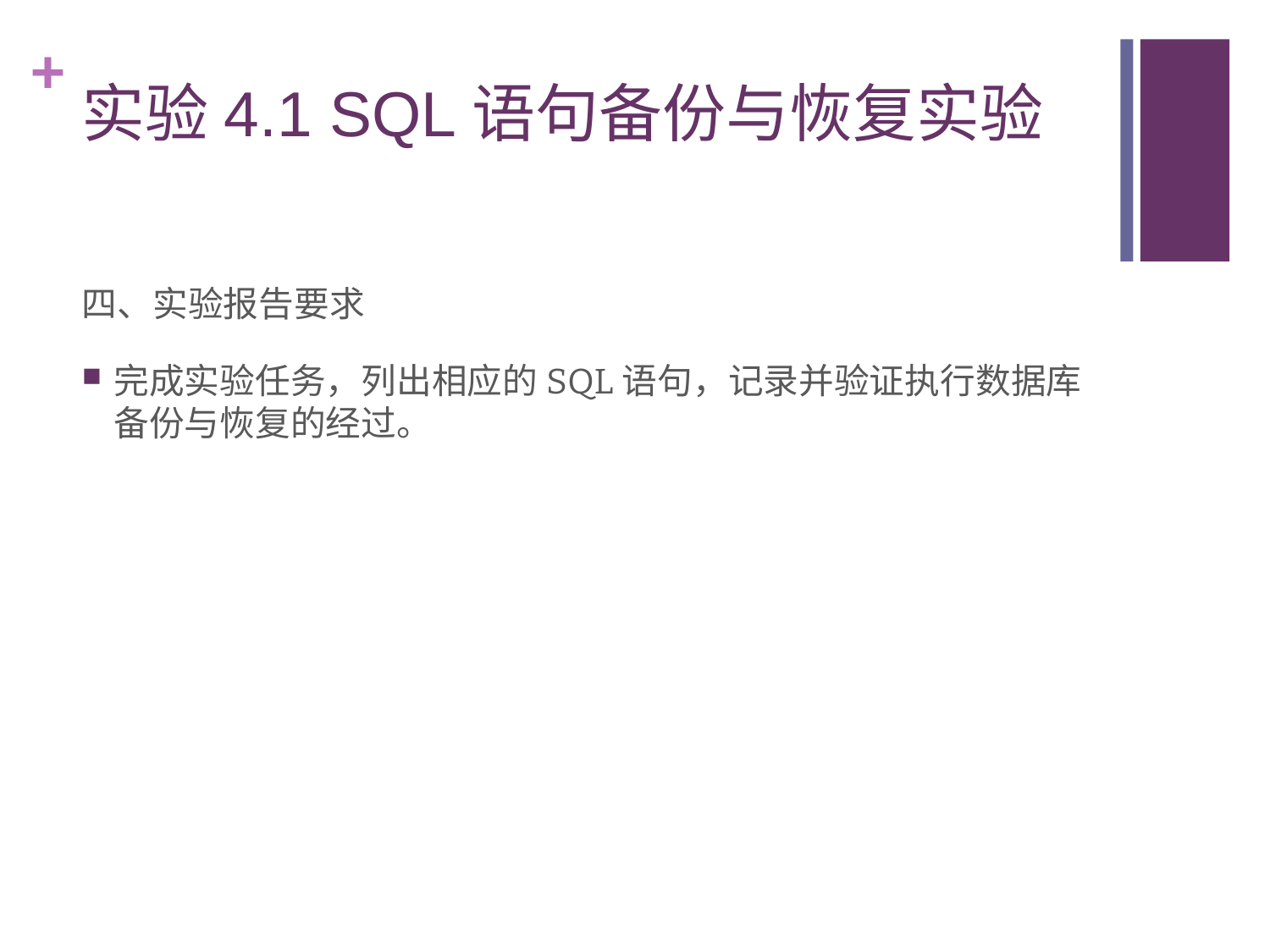

# 实验4.1 SQL语句备份与恢复实验
四、实验报告要求
完成实验任务，列出相应的SQL语句，记录并验证执行数据库备份与恢复的经过。